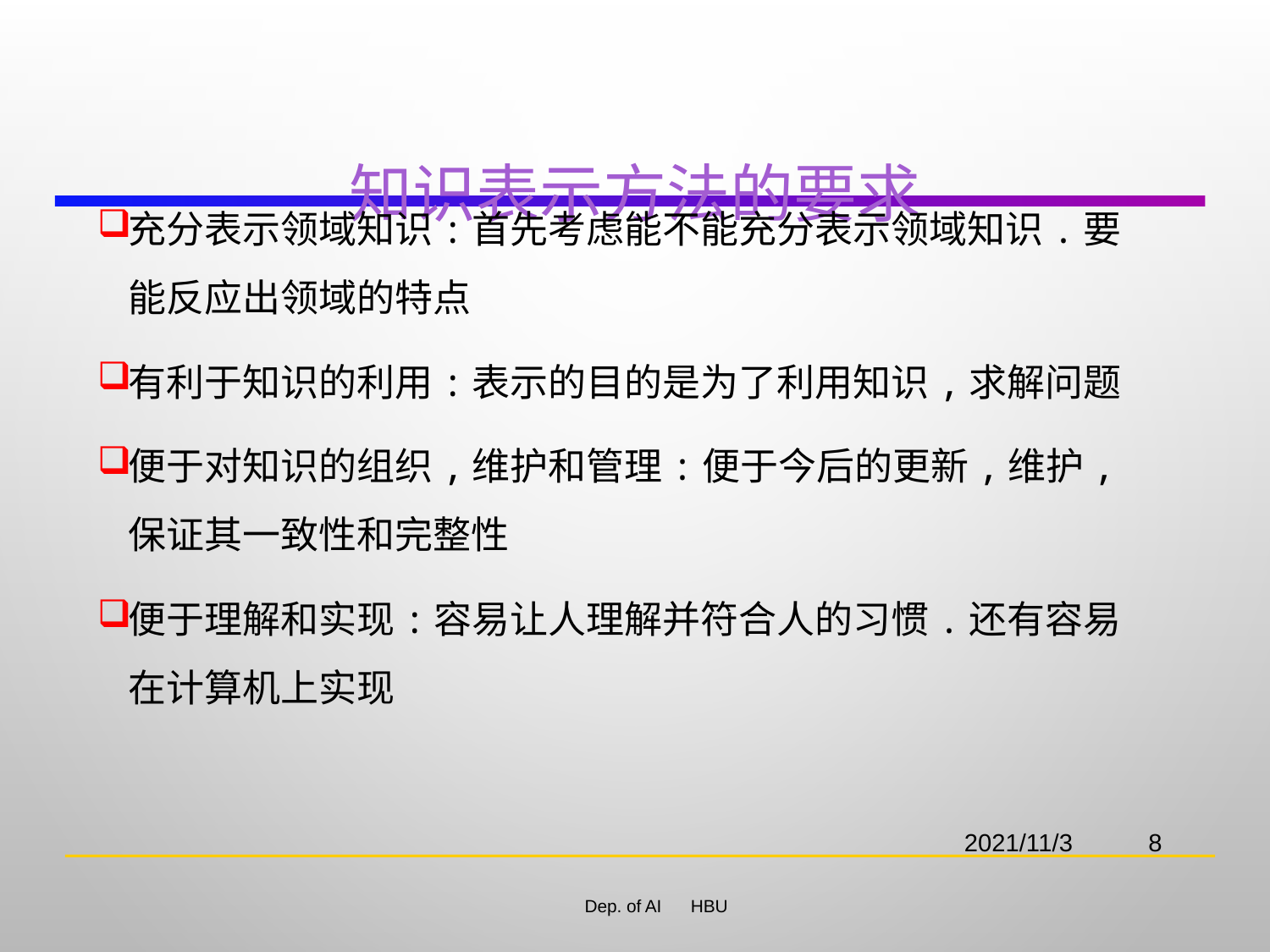

# 知识表示方法的要求
充分表示领域知识:首先考虑能不能充分表示领域知识.要能反应出领域的特点
有利于知识的利用:表示的目的是为了利用知识,求解问题
便于对知识的组织,维护和管理:便于今后的更新,维护,保证其一致性和完整性
便于理解和实现:容易让人理解并符合人的习惯.还有容易在计算机上实现
2021/11/3
8
Dep. of AI      HBU